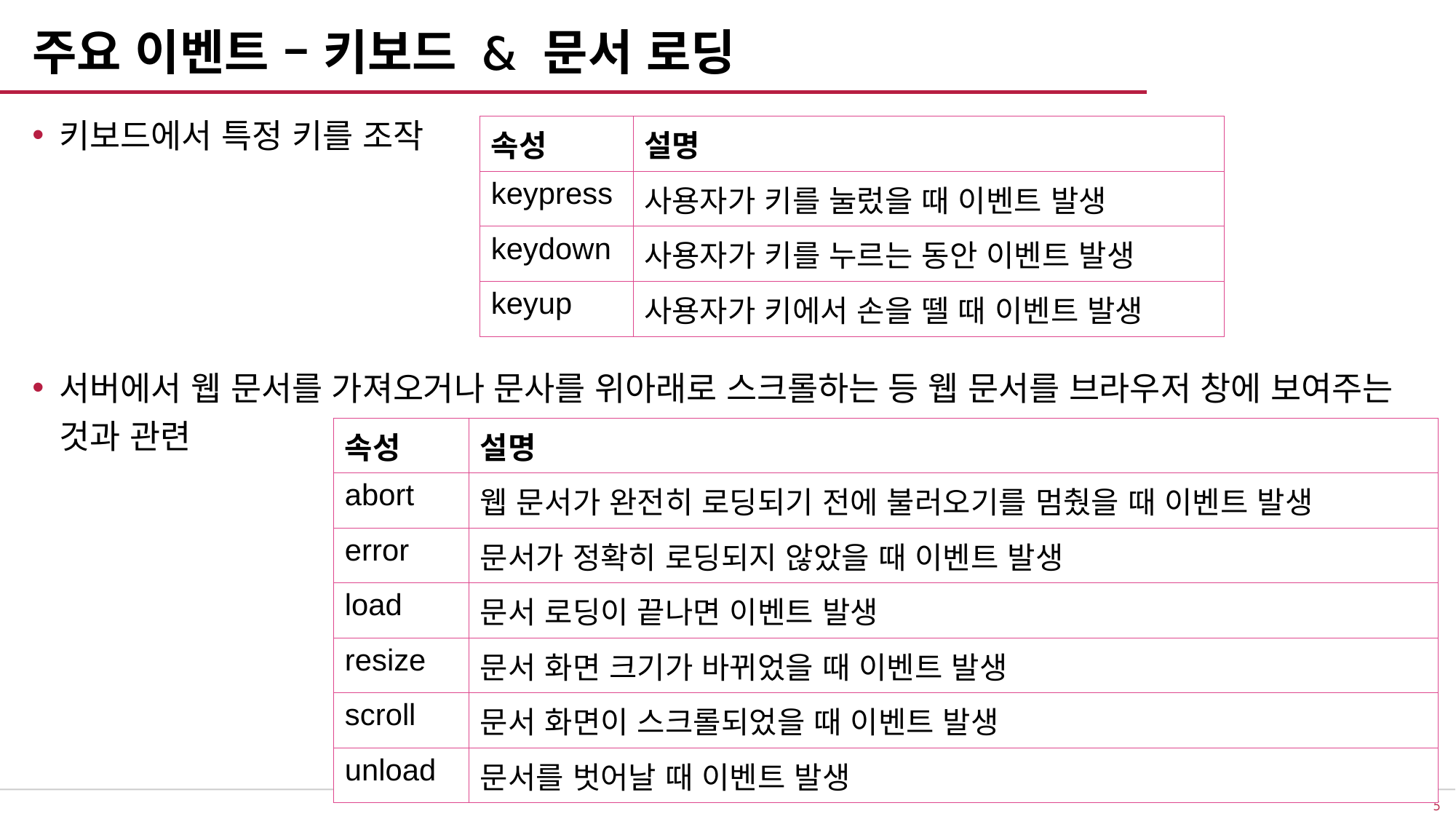

# 주요 이벤트 – 키보드 & 문서 로딩
키보드에서 특정 키를 조작

서버에서 웹 문서를 가져오거나 문사를 위아래로 스크롤하는 등 웹 문서를 브라우저 창에 보여주는 것과 관련
| 속성 | 설명 |
| --- | --- |
| keypress | 사용자가 키를 눌렀을 때 이벤트 발생 |
| keydown | 사용자가 키를 누르는 동안 이벤트 발생 |
| keyup | 사용자가 키에서 손을 뗄 때 이벤트 발생 |
| 속성 | 설명 |
| --- | --- |
| abort | 웹 문서가 완전히 로딩되기 전에 불러오기를 멈췄을 때 이벤트 발생 |
| error | 문서가 정확히 로딩되지 않았을 때 이벤트 발생 |
| load | 문서 로딩이 끝나면 이벤트 발생 |
| resize | 문서 화면 크기가 바뀌었을 때 이벤트 발생 |
| scroll | 문서 화면이 스크롤되었을 때 이벤트 발생 |
| unload | 문서를 벗어날 때 이벤트 발생 |
5